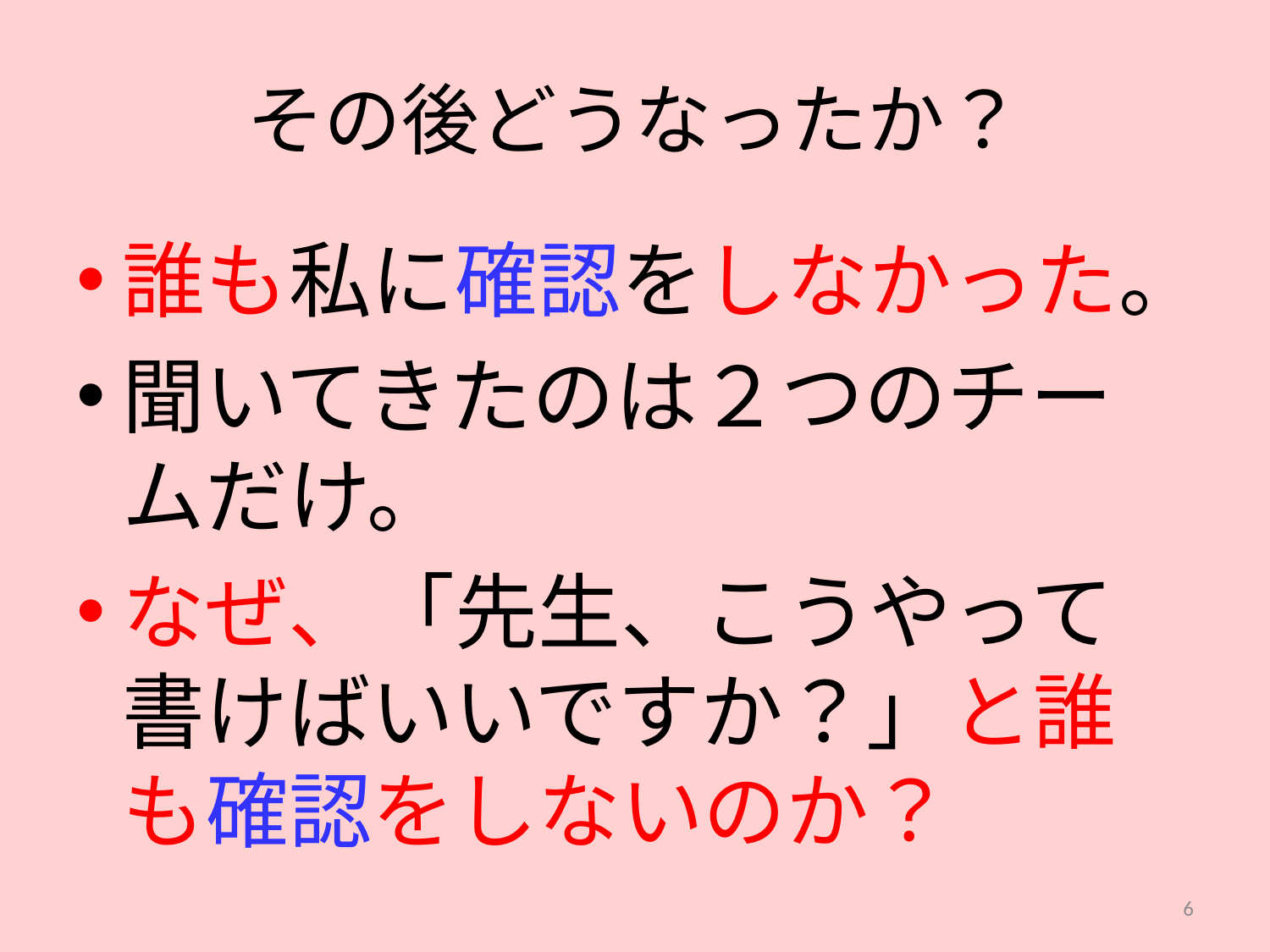

# その後どうなったか？
誰も私に確認をしなかった。
聞いてきたのは２つのチームだけ。
なぜ、「先生、こうやって書けばいいですか？」と誰も確認をしないのか？
6